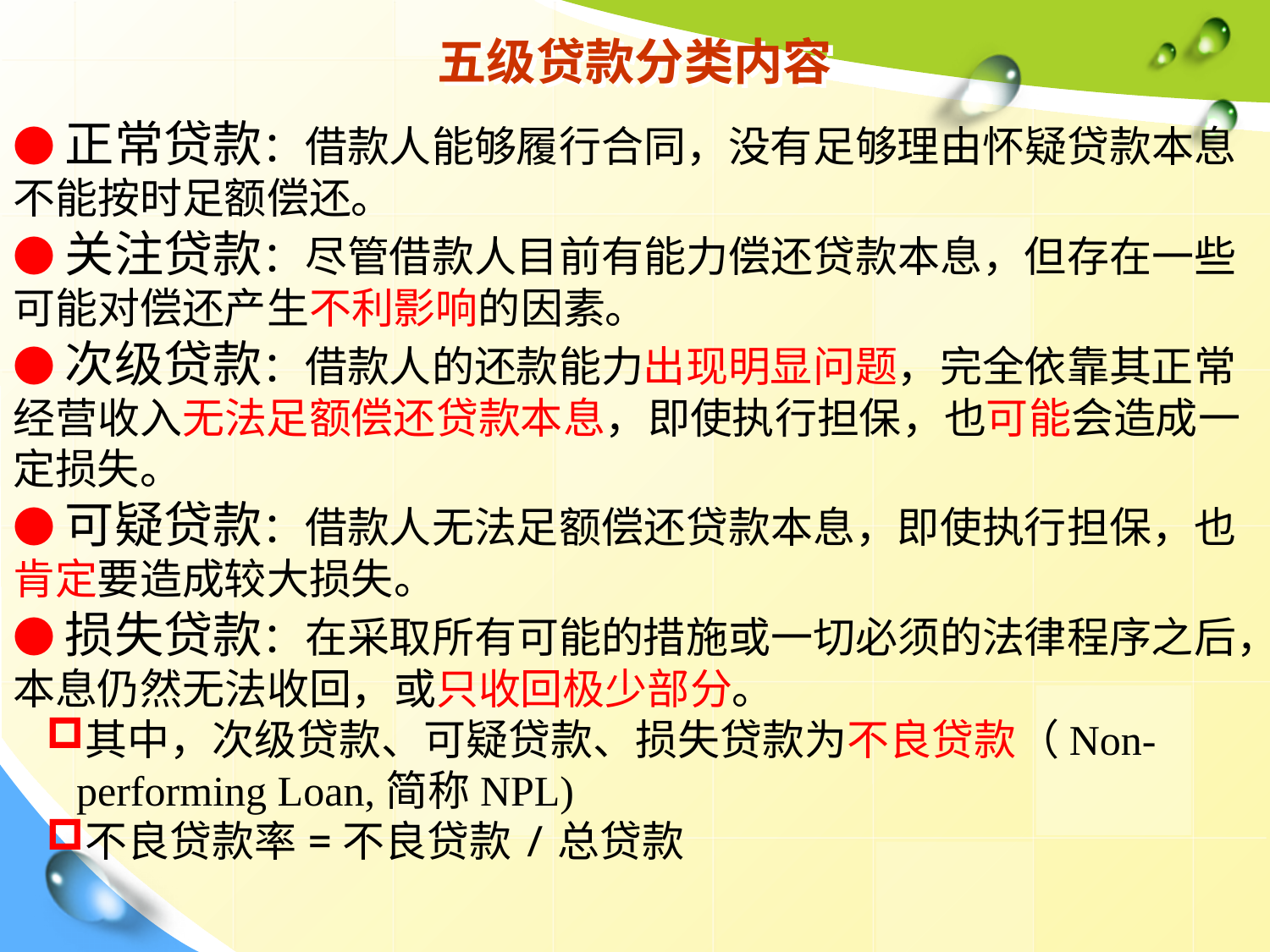

# 五级贷款分类内容
●正常贷款：借款人能够履行合同，没有足够理由怀疑贷款本息不能按时足额偿还。
●关注贷款：尽管借款人目前有能力偿还贷款本息，但存在一些可能对偿还产生不利影响的因素。
●次级贷款：借款人的还款能力出现明显问题，完全依靠其正常经营收入无法足额偿还贷款本息，即使执行担保，也可能会造成一定损失。
●可疑贷款：借款人无法足额偿还贷款本息，即使执行担保，也肯定要造成较大损失。
●损失贷款：在采取所有可能的措施或一切必须的法律程序之后，本息仍然无法收回，或只收回极少部分。
其中，次级贷款、可疑贷款、损失贷款为不良贷款（Non-performing Loan,简称NPL)
不良贷款率=不良贷款/总贷款